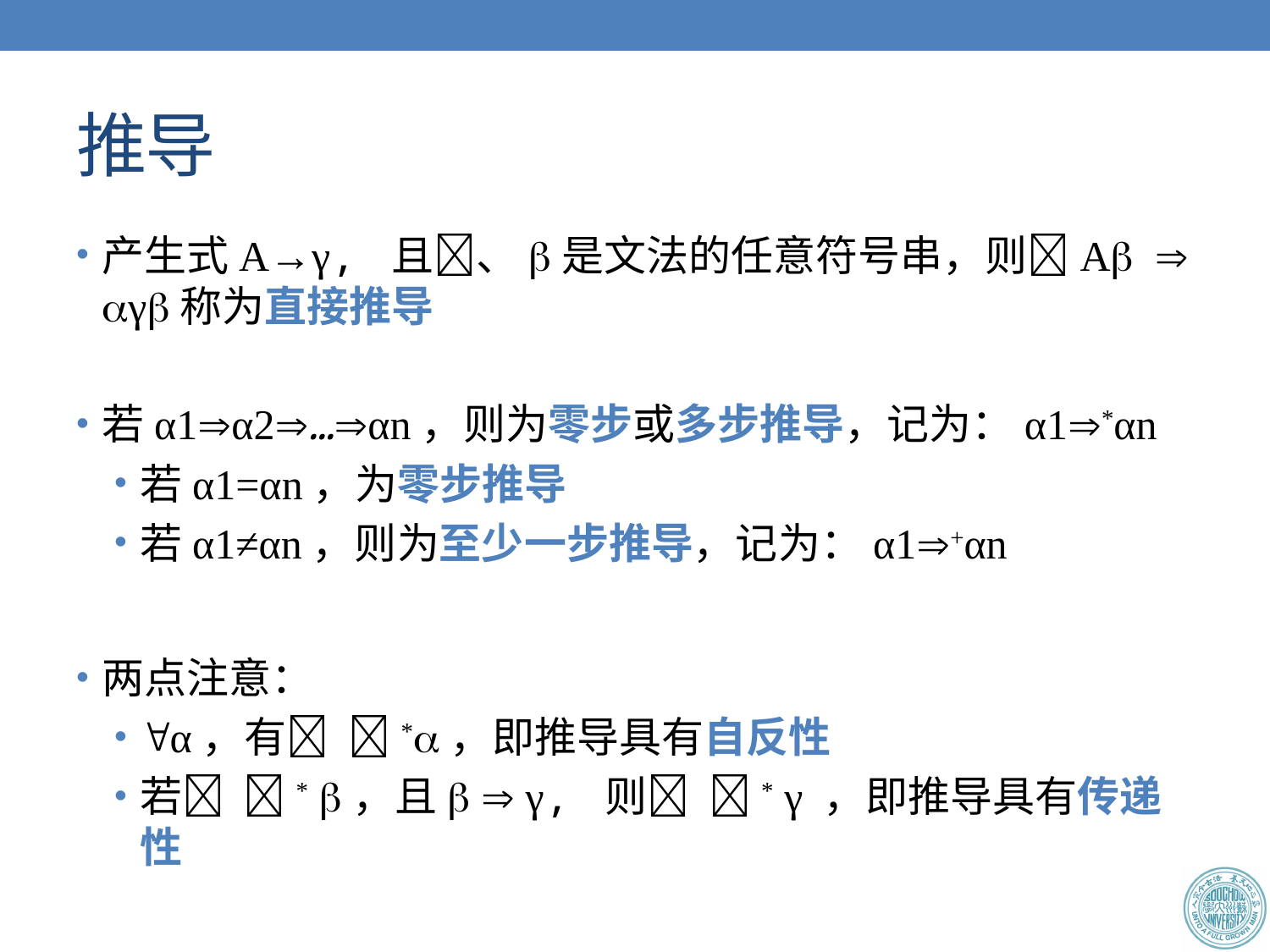

# 推导
产生式A→γ, 且α、β是文法的任意符号串，则αAβ ⇒ αγβ称为直接推导

若α1⇒α2⇒…⇒αn，则为零步或多步推导，记为：α1⇒*αn
若α1=αn，为零步推导
若α1≠αn，则为至少一步推导，记为：α1⇒+αn

两点注意：
∀α，有α  ⇒*α，即推导具有自反性
若α  ⇒* β，且β ⇒ γ, 则α  ⇒* γ ，即推导具有传递性